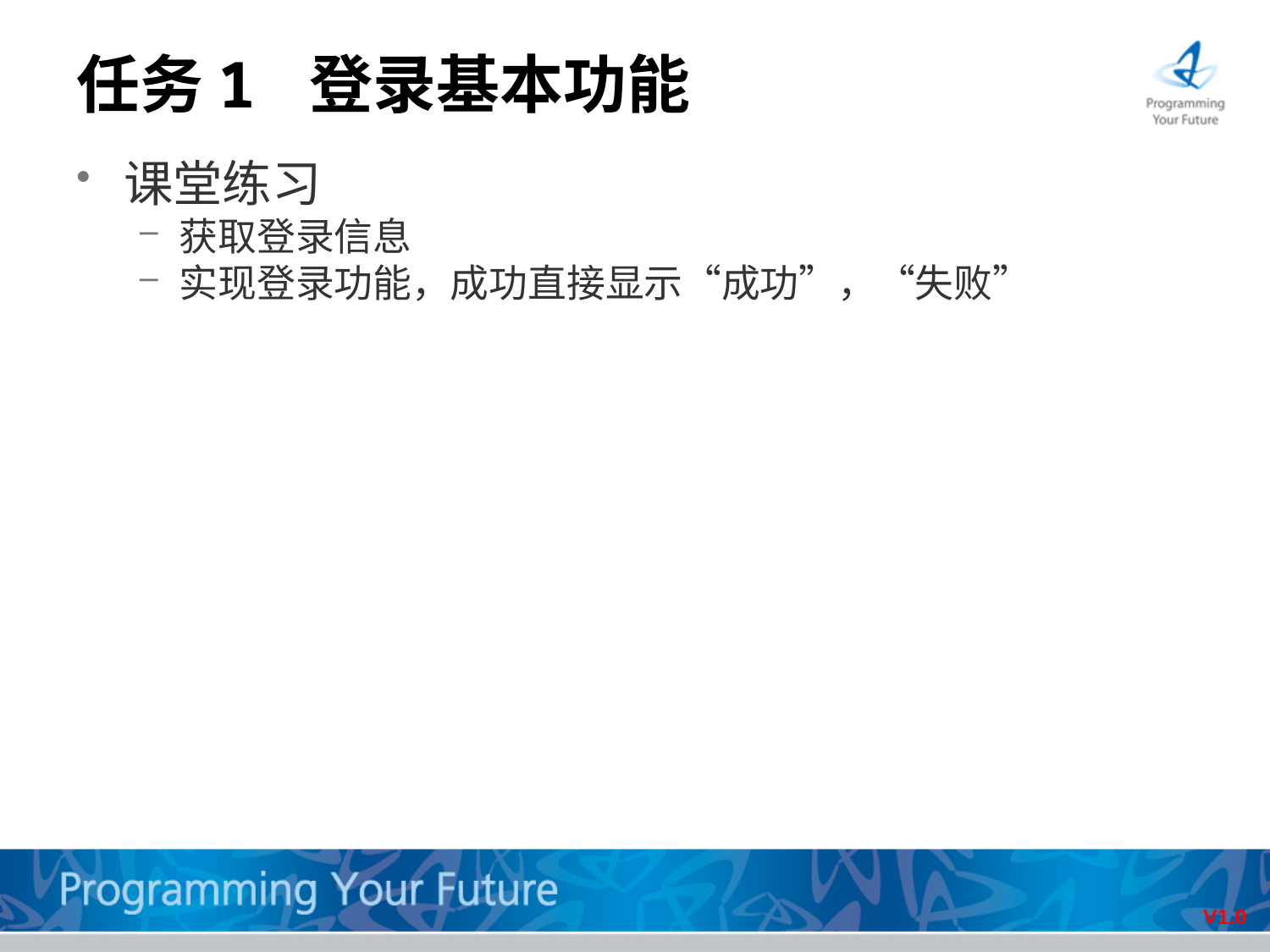

# 任务1 登录基本功能
课堂练习
获取登录信息
实现登录功能，成功直接显示“成功”，“失败”